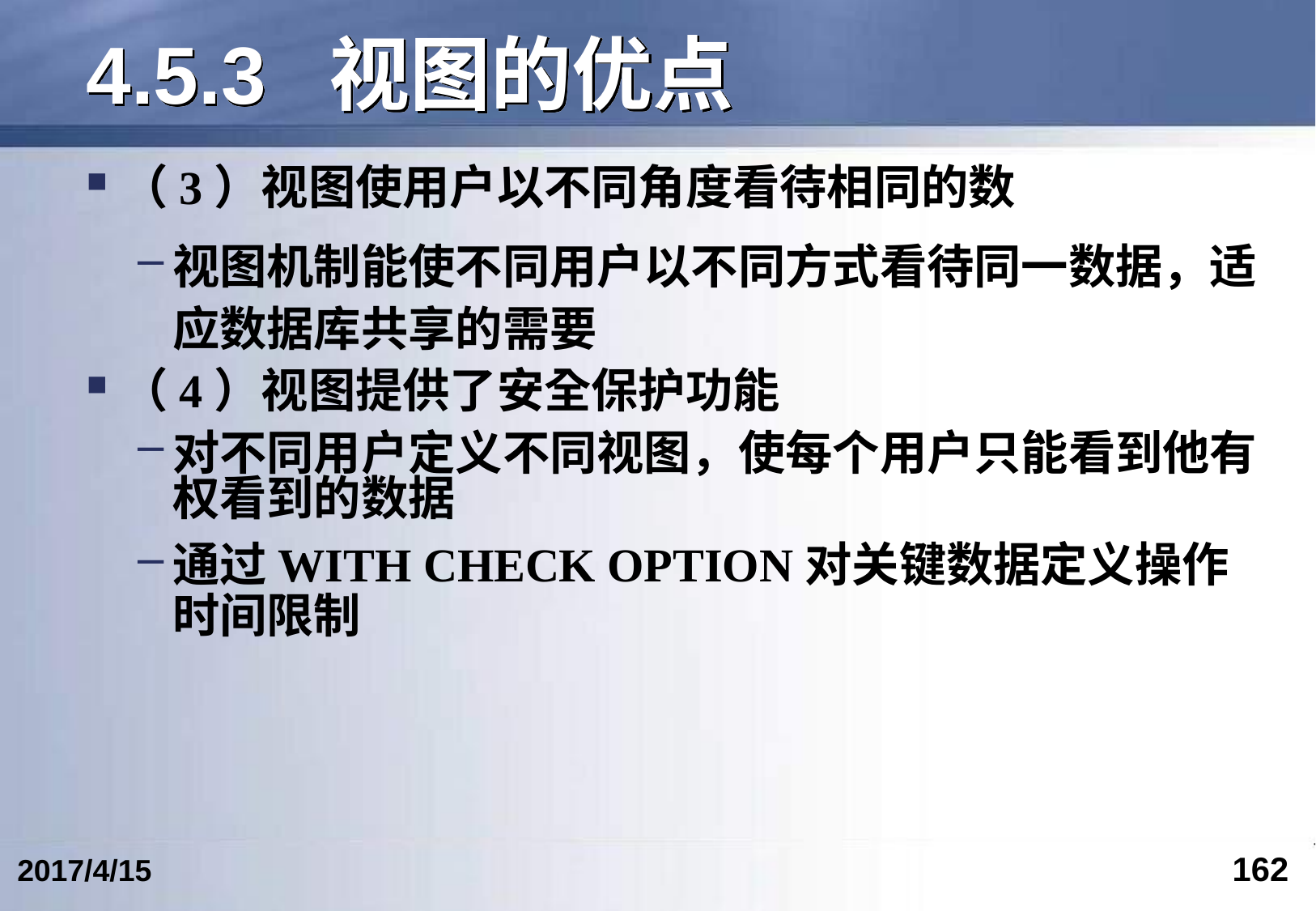

# 4.5.3	视图的优点
（3）视图使用户以不同角度看待相同的数
视图机制能使不同用户以不同方式看待同一数据，适应数据库共享的需要
（4）视图提供了安全保护功能
对不同用户定义不同视图，使每个用户只能看到他有权看到的数据
通过WITH CHECK OPTION对关键数据定义操作时间限制
162
2017/4/15